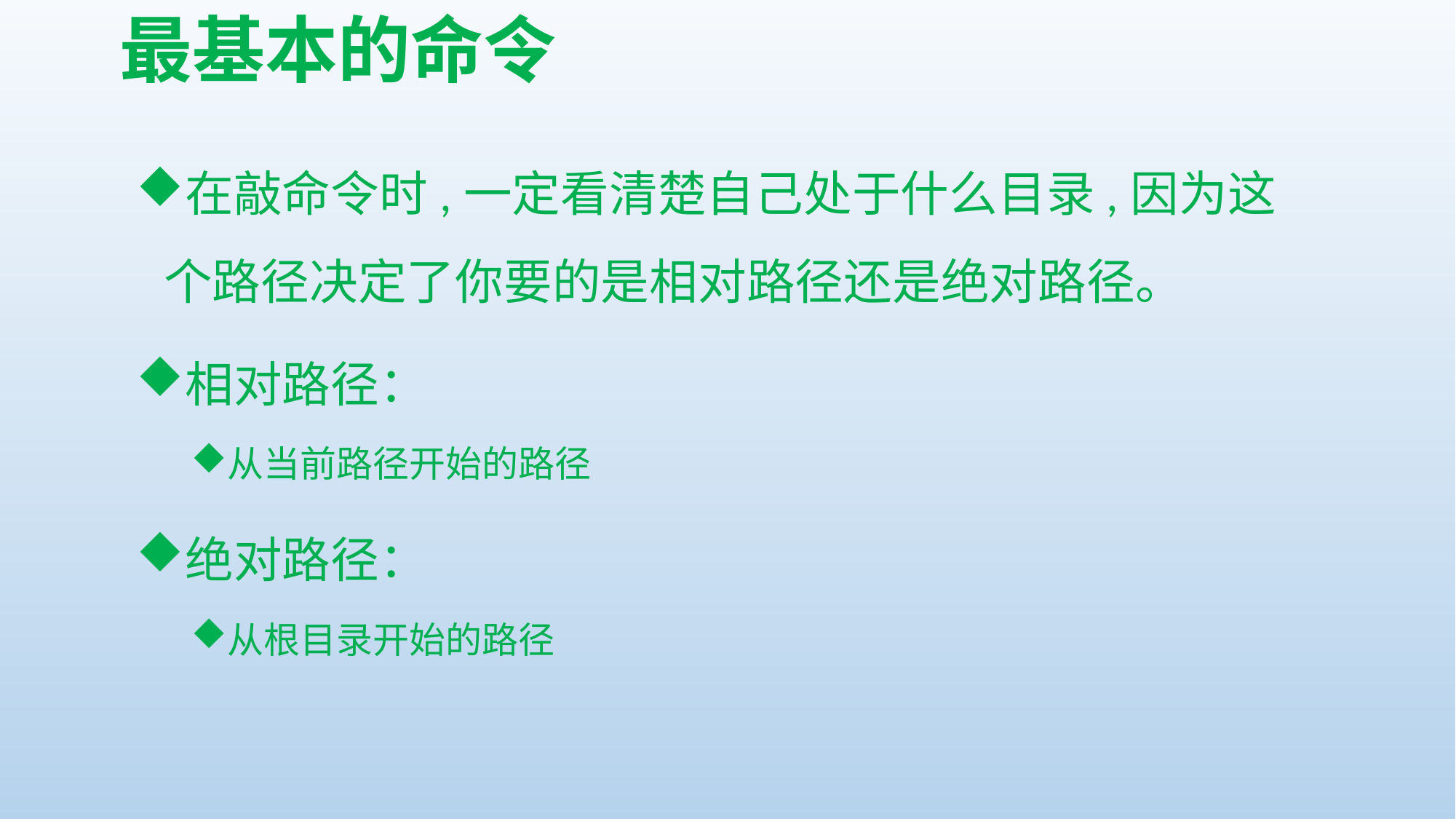

# 最基本的命令
在敲命令时,一定看清楚自己处于什么目录,因为这个路径决定了你要的是相对路径还是绝对路径。
相对路径：
从当前路径开始的路径
绝对路径：
从根目录开始的路径